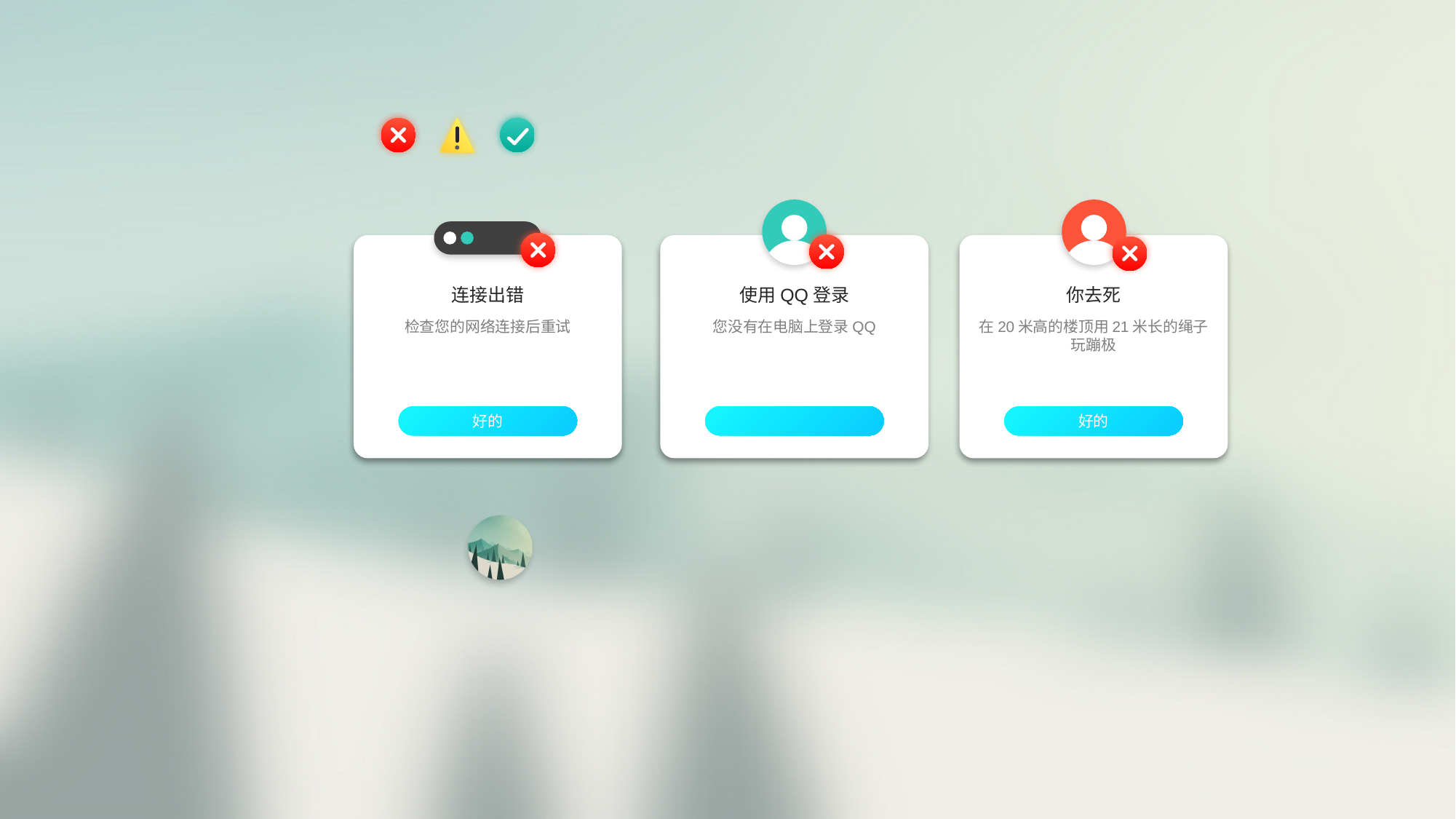

连接出错
使用QQ登录
你去死
检查您的网络连接后重试
您没有在电脑上登录QQ
在20米高的楼顶用21米长的绳子
玩蹦极
好的

好的